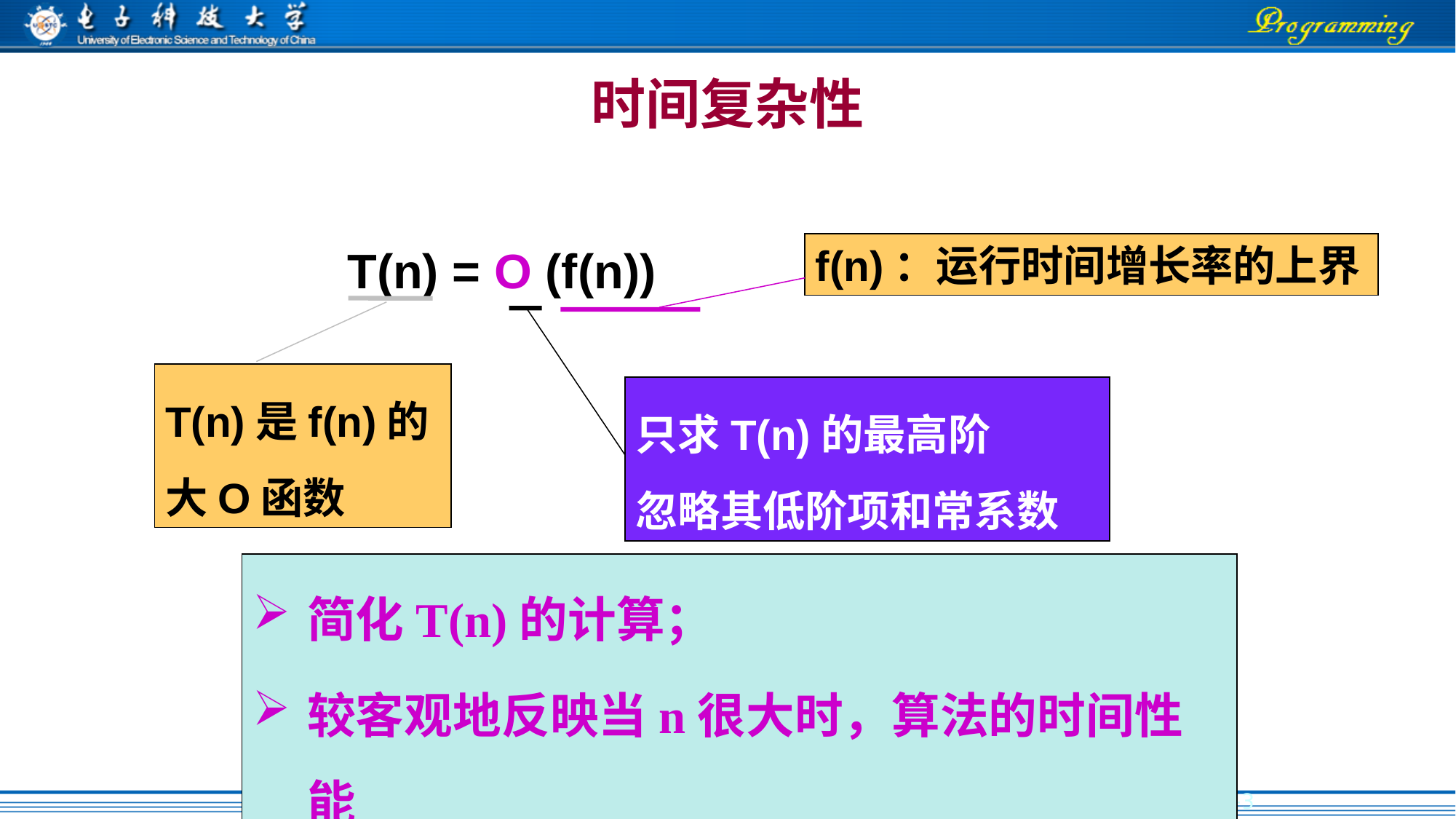

时间复杂性
f(n)：运行时间增长率的上界

T(n) = O (f(n))

T(n)是f(n)的大O函数

只求T(n)的最高阶
忽略其低阶项和常系数
简化T(n)的计算；
较客观地反映当n很大时，算法的时间性能
43